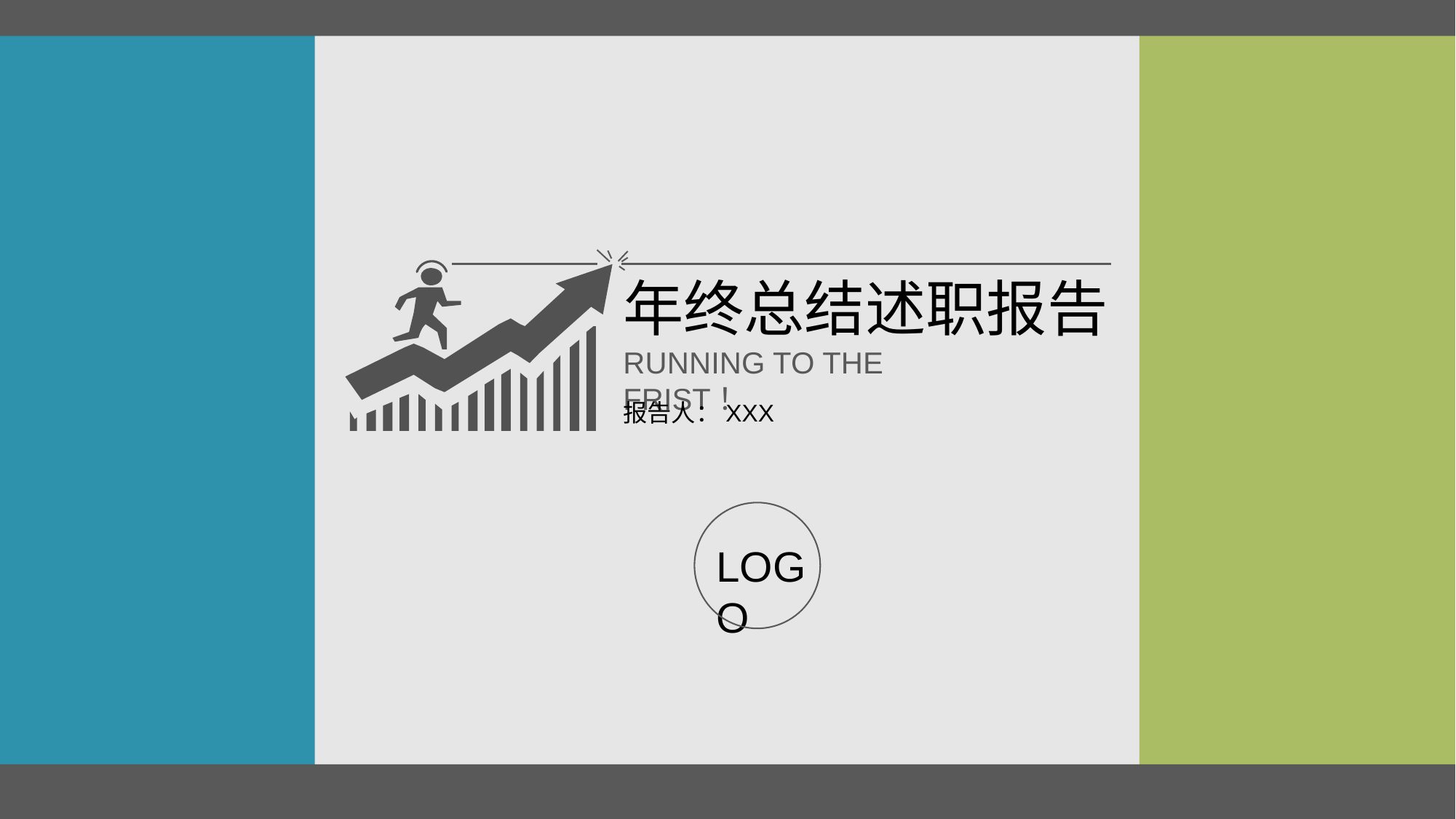

年终总结述职报告
RUNNING TO THE FRIST！
报告人：XXX

LOGO